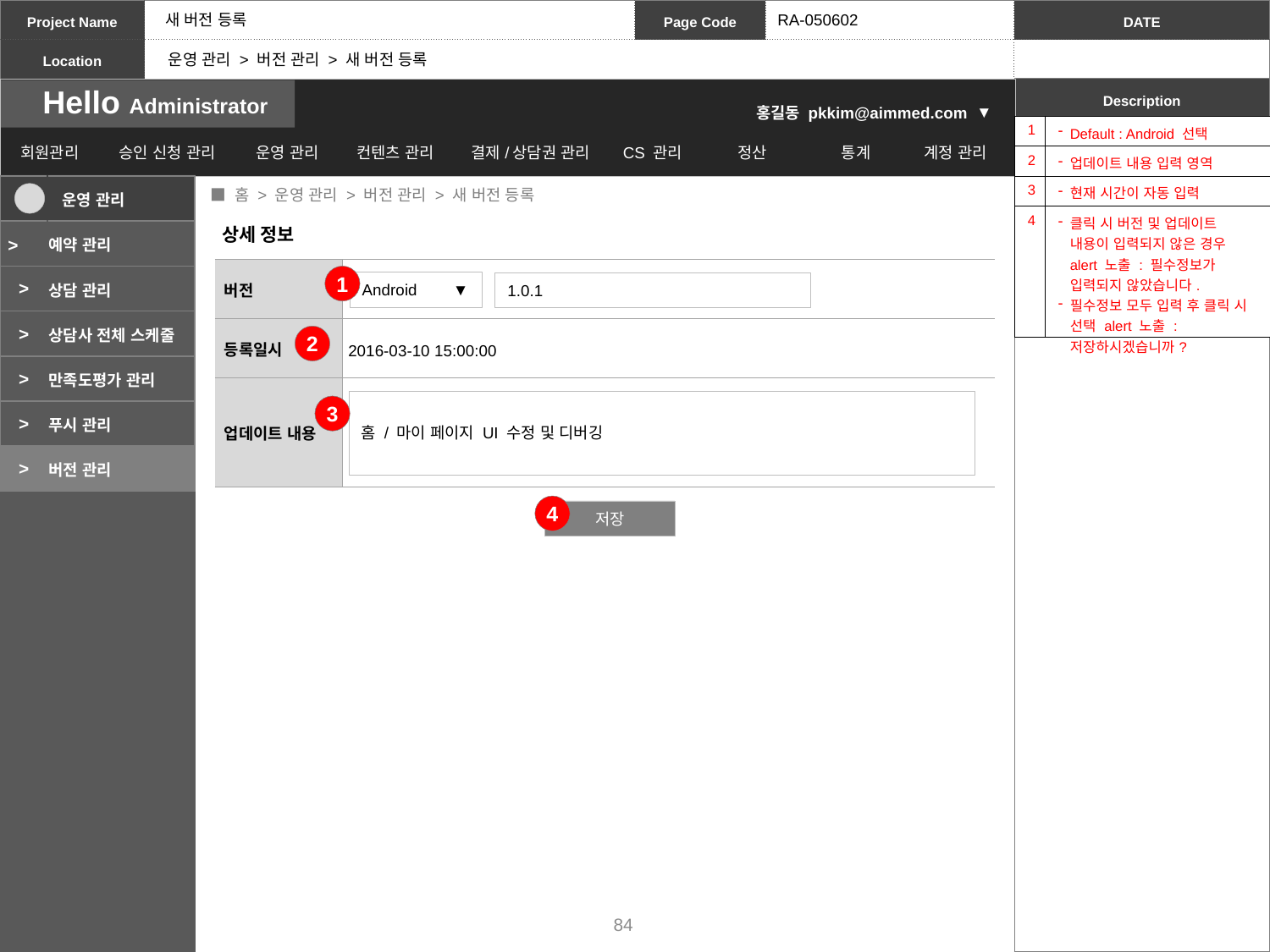

새 버전 등록
RA-050602
운영 관리 > 버전 관리 > 새 버전 등록
| 1 | Default : Android 선택 |
| --- | --- |
| 2 | 업데이트 내용 입력 영역 |
| 3 | 현재 시간이 자동 입력 |
| 4 | 클릭 시 버전 및 업데이트 내용이 입력되지 않은 경우 alert 노출 : 필수정보가 입력되지 않았습니다. 필수정보 모두 입력 후 클릭 시 선택 alert 노출 : 저장하시겠습니까? |
   ■ 홈 > 운영 관리 > 버전 관리 > 새 버전 등록

|  | 운영 관리 |
| --- | --- |
| > | 예약 관리 |
| > | 상담 관리 |
| > | 상담사 전체 스케줄 |
| > | 만족도평가 관리 |
| > | 푸시 관리 |
| > | 버전 관리 |

상세 정보
| 버전 |  |
| --- | --- |
| 등록일시 | 2016-03-10 15:00:00 |
| 업데이트 내용 |  |
1
Android        ▼
1.0.1
2
홈 / 마이 페이지 UI 수정 및 디버깅
3
4
저장
84